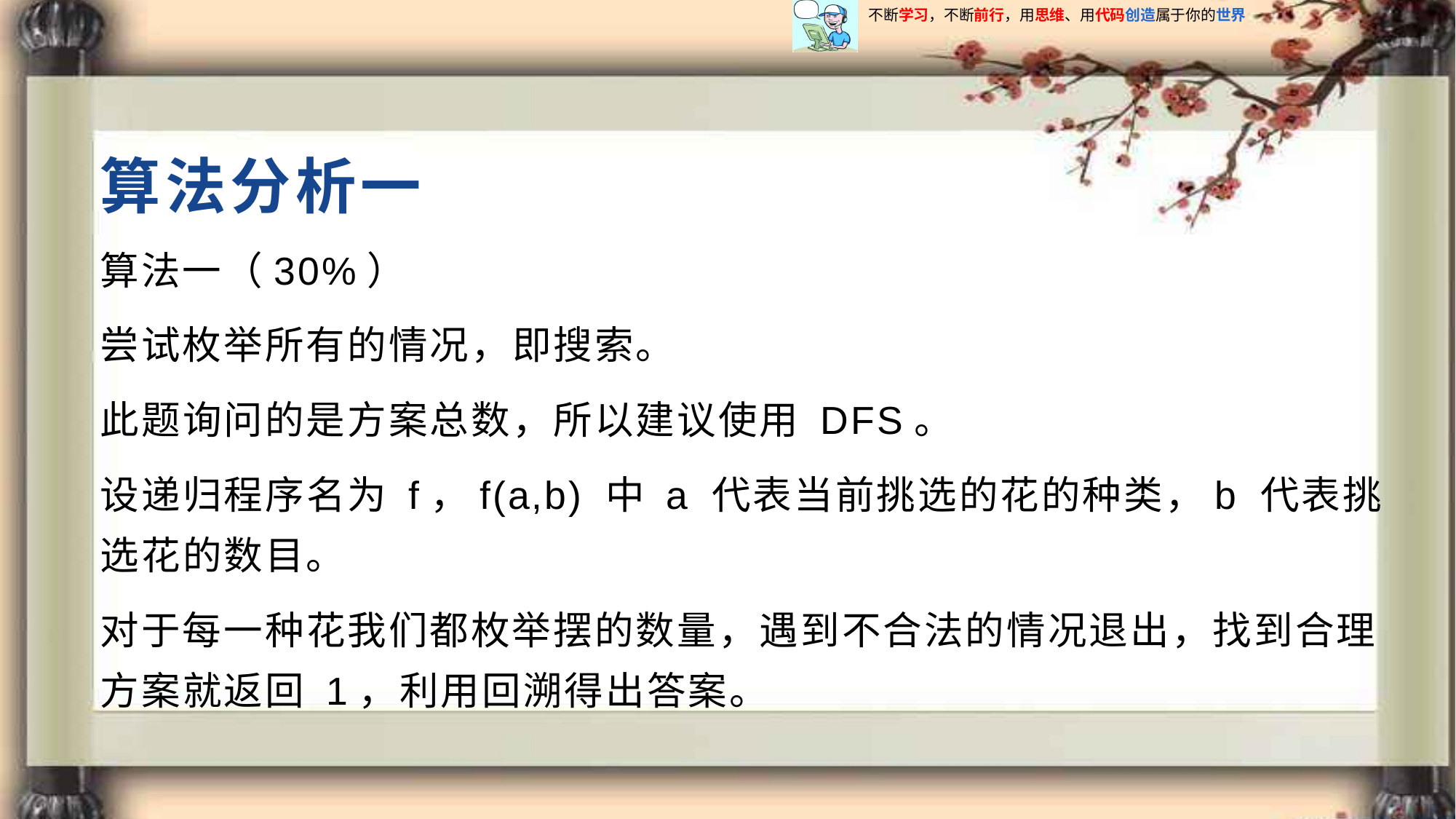

# 算法分析一
算法一（30%）
尝试枚举所有的情况，即搜索。
此题询问的是方案总数，所以建议使用 DFS。
设递归程序名为 f，f(a,b) 中 a 代表当前挑选的花的种类，b 代表挑选花的数目。
对于每一种花我们都枚举摆的数量，遇到不合法的情况退出，找到合理方案就返回 1，利用回溯得出答案。